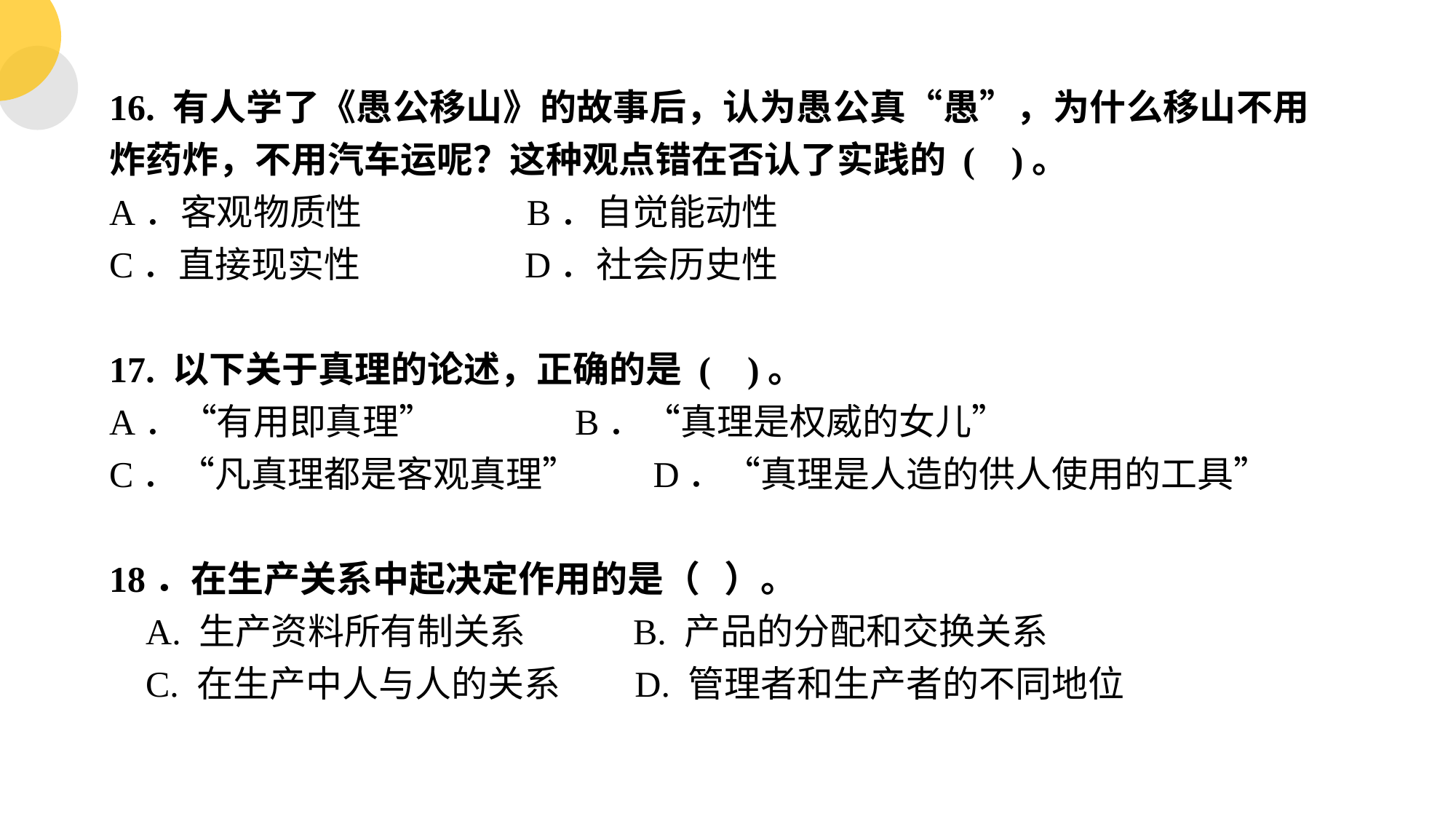

16. 有人学了《愚公移山》的故事后，认为愚公真“愚”，为什么移山不用炸药炸，不用汽车运呢？这种观点错在否认了实践的 (    )。
A．客观物质性                   B．自觉能动性
C．直接现实性                   D．社会历史性

17. 以下关于真理的论述，正确的是 (    )。
A．“有用即真理”                B．“真理是权威的女儿”
C．“凡真理都是客观真理”        D．“真理是人造的供人使用的工具”

18．在生产关系中起决定作用的是（   ）。
A. 生产资料所有制关系            B. 产品的分配和交换关系
C. 在生产中人与人的关系        D. 管理者和生产者的不同地位